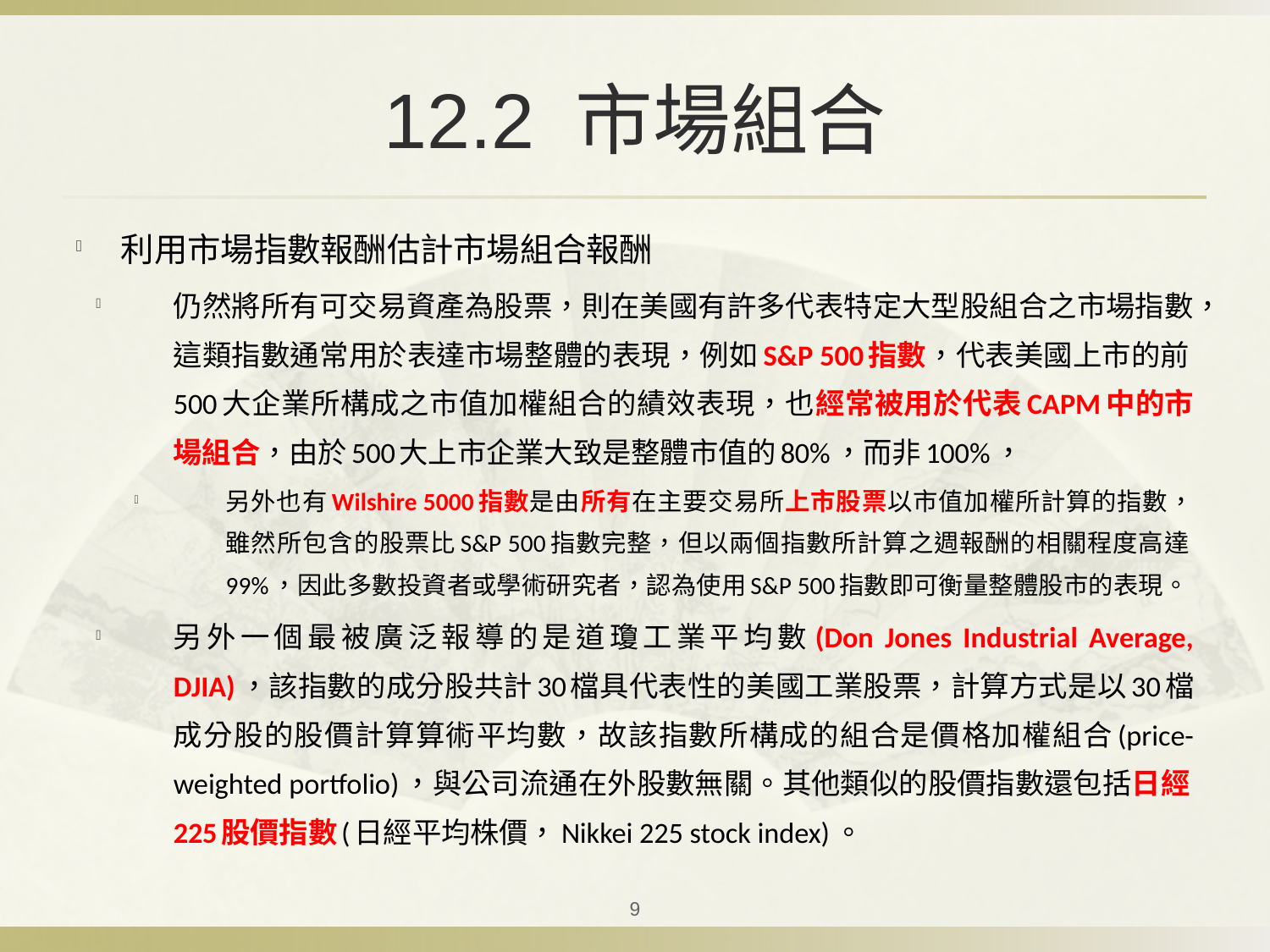

# 12.2 市場組合
利用市場指數報酬估計市場組合報酬
仍然將所有可交易資產為股票，則在美國有許多代表特定大型股組合之市場指數，這類指數通常用於表達市場整體的表現，例如S&P 500指數，代表美國上市的前500大企業所構成之市值加權組合的績效表現，也經常被用於代表CAPM中的市場組合，由於500大上市企業大致是整體市值的80%，而非100%，
另外也有Wilshire 5000指數是由所有在主要交易所上市股票以市值加權所計算的指數，雖然所包含的股票比S&P 500指數完整，但以兩個指數所計算之週報酬的相關程度高達99%，因此多數投資者或學術研究者，認為使用S&P 500指數即可衡量整體股市的表現。
另外一個最被廣泛報導的是道瓊工業平均數(Don Jones Industrial Average, DJIA)，該指數的成分股共計30檔具代表性的美國工業股票，計算方式是以30檔成分股的股價計算算術平均數，故該指數所構成的組合是價格加權組合(price-weighted portfolio)，與公司流通在外股數無關。其他類似的股價指數還包括日經225股價指數(日經平均株價，Nikkei 225 stock index)。
9